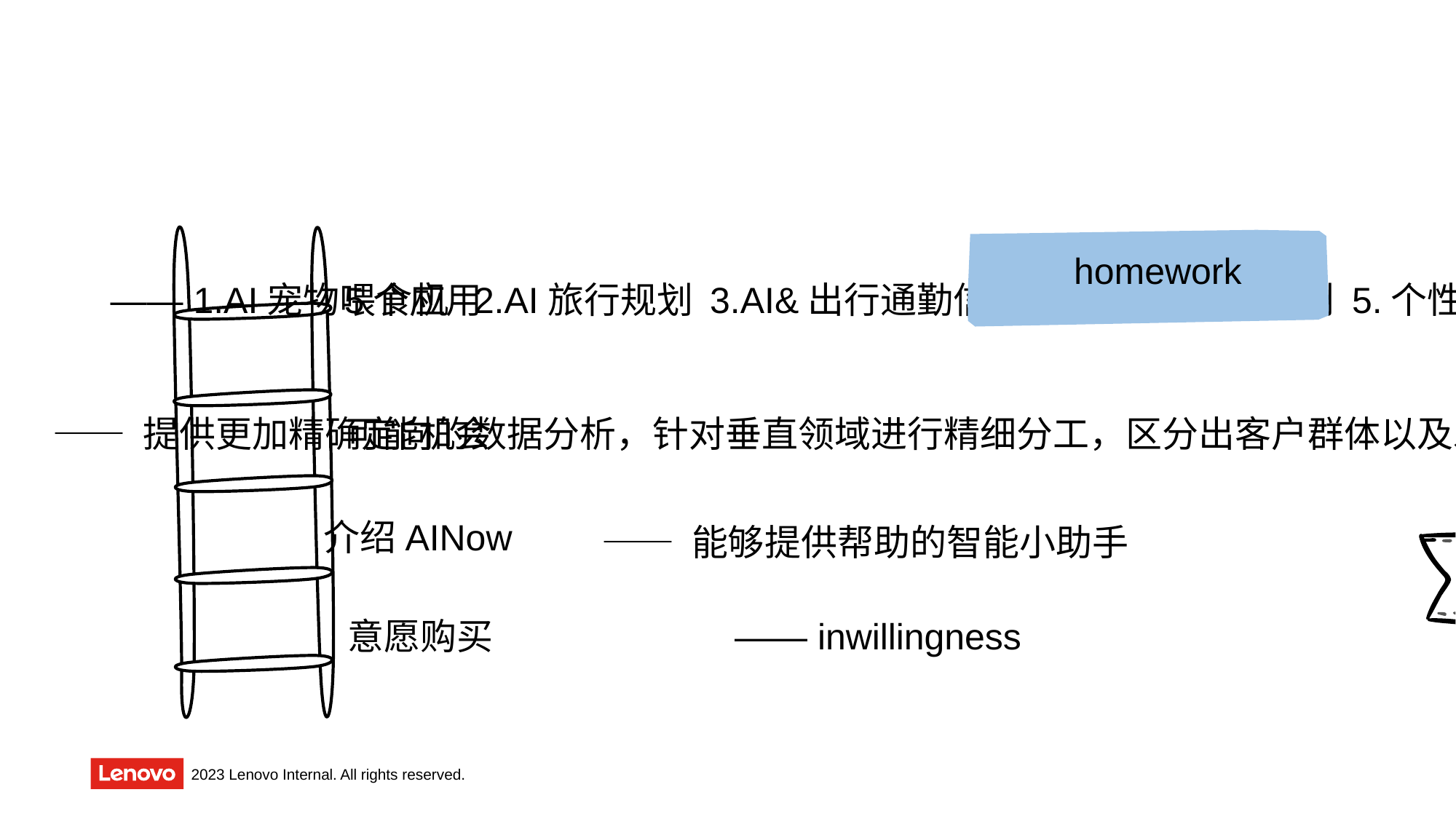

homework
—— 1.AI宠物喂食机  2.AI旅行规划 3.AI&出行通勤信息 4.AI投资理财规划 5.个性化营养建议
5个应用

可能机会
—— 提供更加精确定向的数据分析，针对垂直领域进行精细分工，区分出客户群体以及发现潜在客户。

介绍AINow
—— 能够提供帮助的智能小助手

—— inwillingness
意愿购买